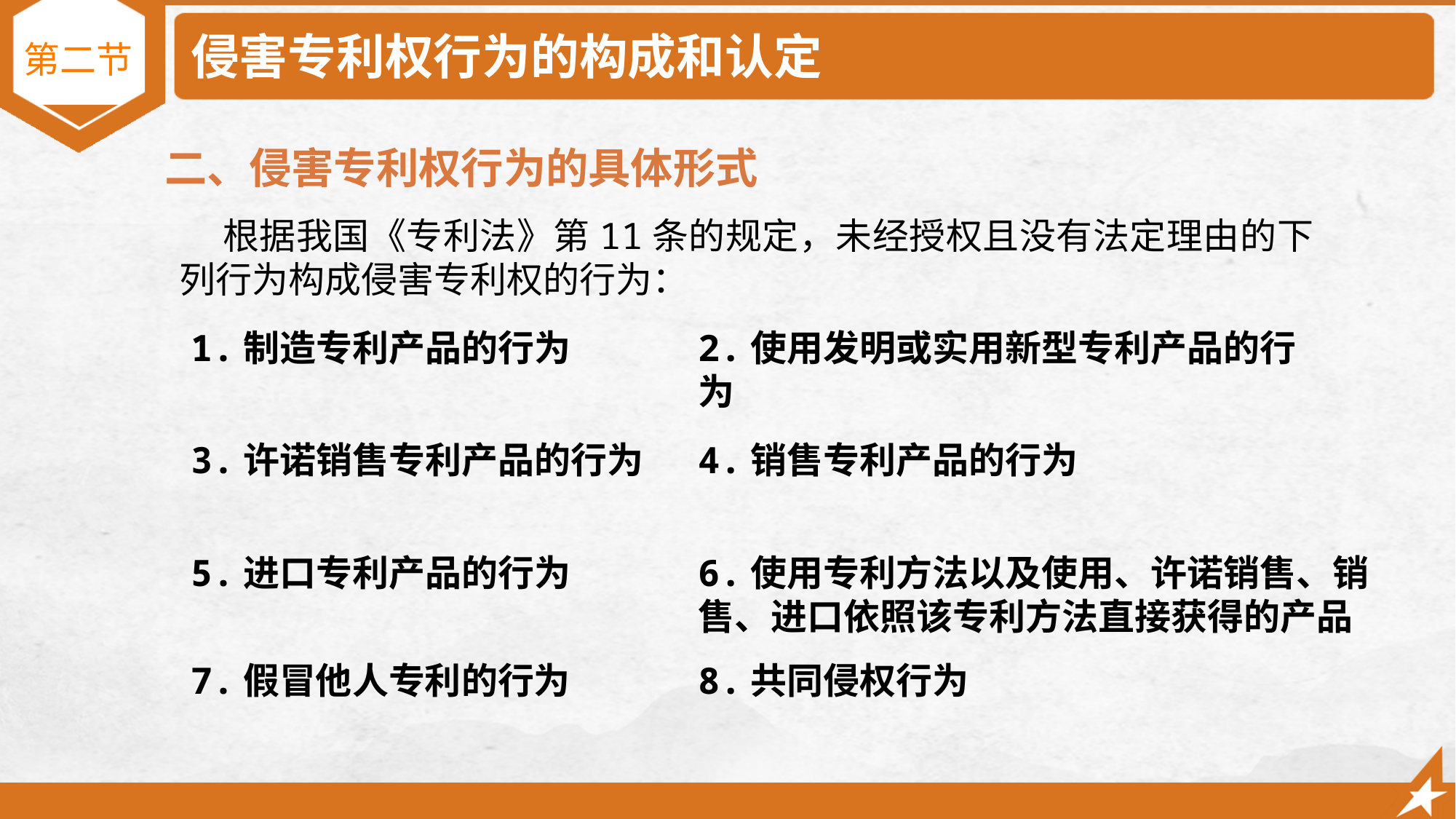

侵害专利权行为的构成和认定
第二节
二、侵害专利权行为的具体形式
    根据我国《专利法》第11条的规定，未经授权且没有法定理由的下列行为构成侵害专利权的行为：
1.制造专利产品的行为
2.使用发明或实用新型专利产品的行为
3.许诺销售专利产品的行为
4.销售专利产品的行为
5.进口专利产品的行为
6.使用专利方法以及使用、许诺销售、销售、进口依照该专利方法直接获得的产品
7.假冒他人专利的行为
8.共同侵权行为